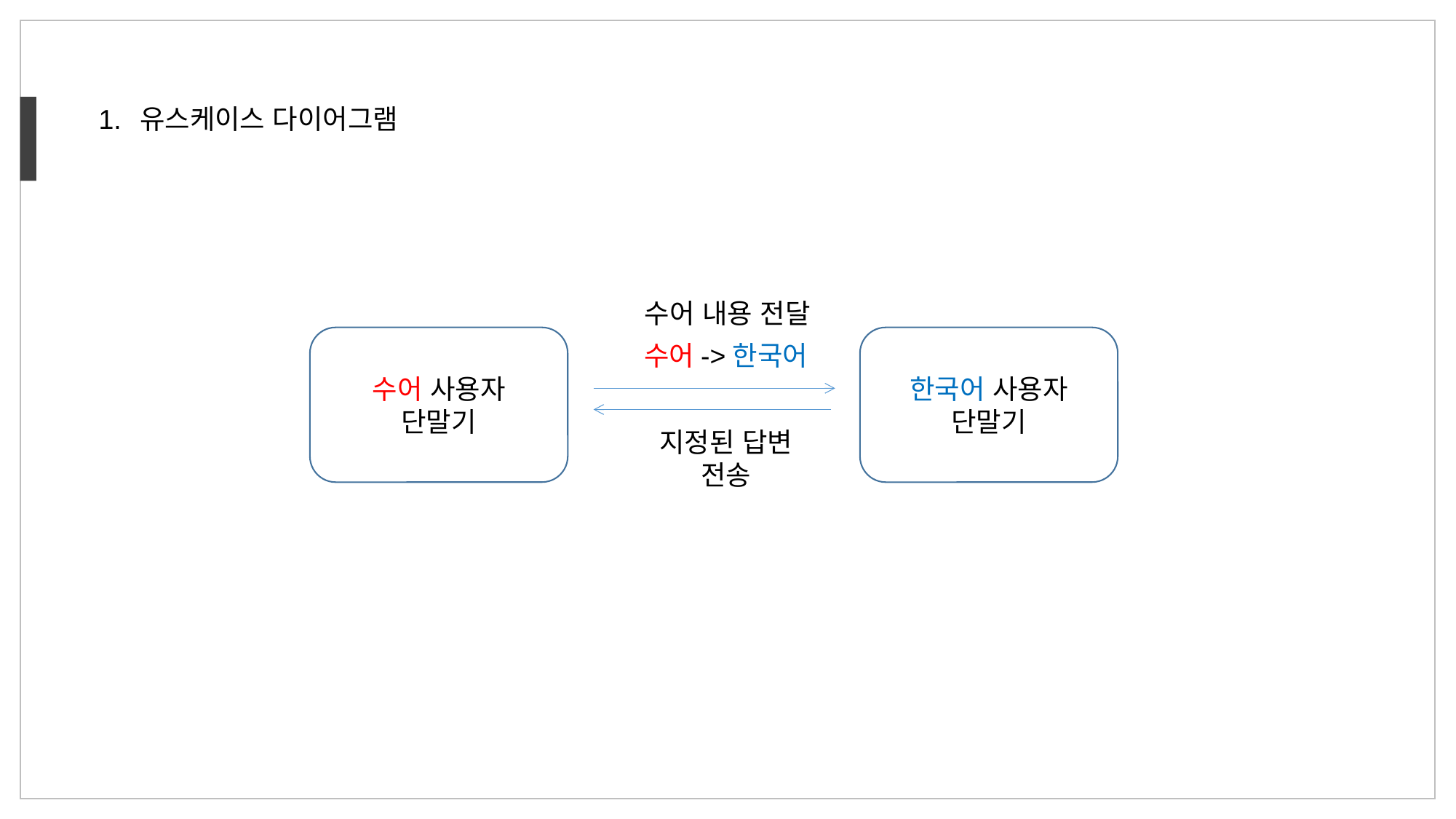

유스케이스 다이어그램
수어 내용 전달
수어 사용자
단말기
한국어 사용자
단말기
수어->한국어

지정된 답변
전송